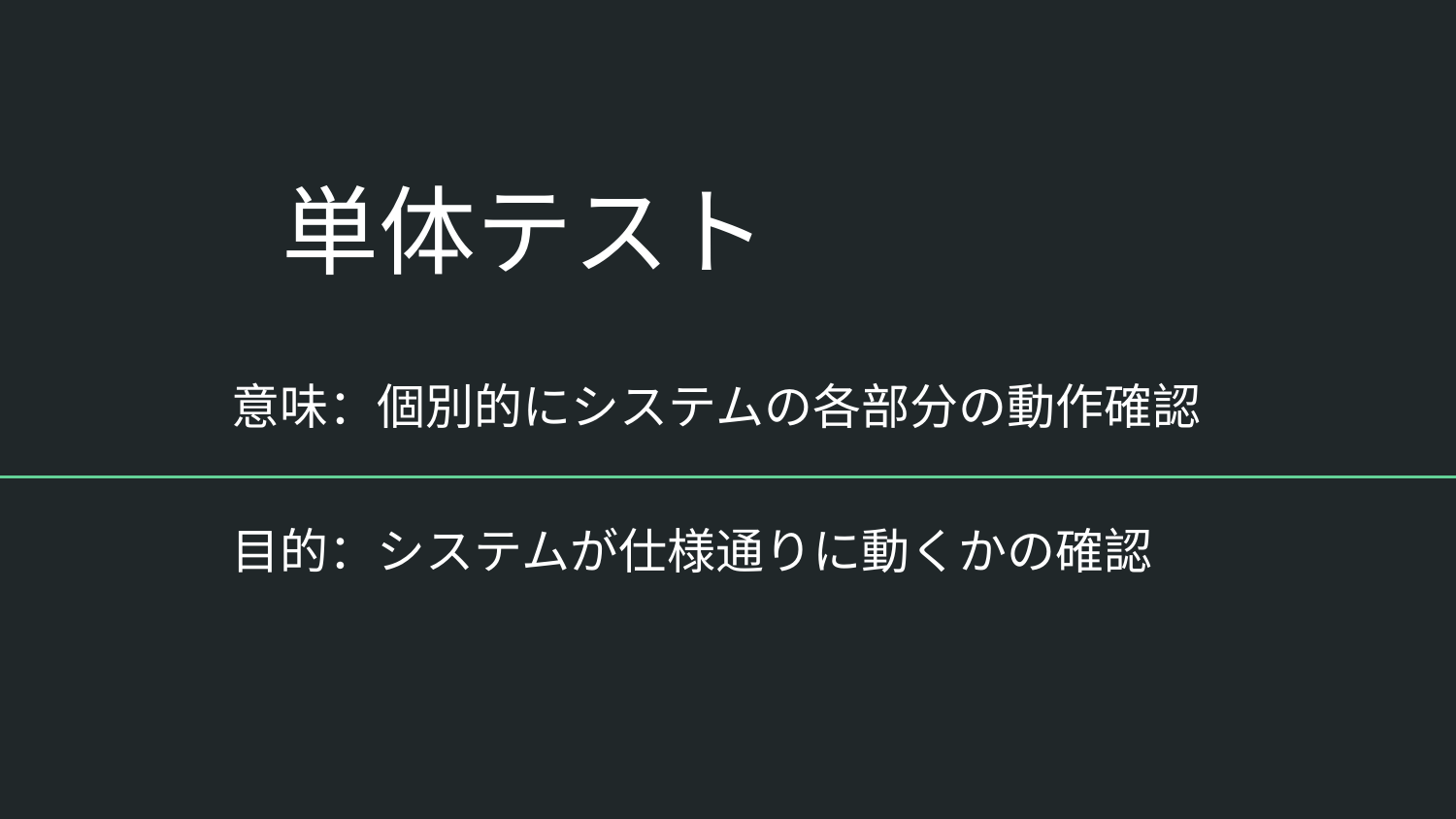

# 単体テスト
意味：個別的にシステムの各部分の動作確認
目的：システムが仕様通りに動くかの確認